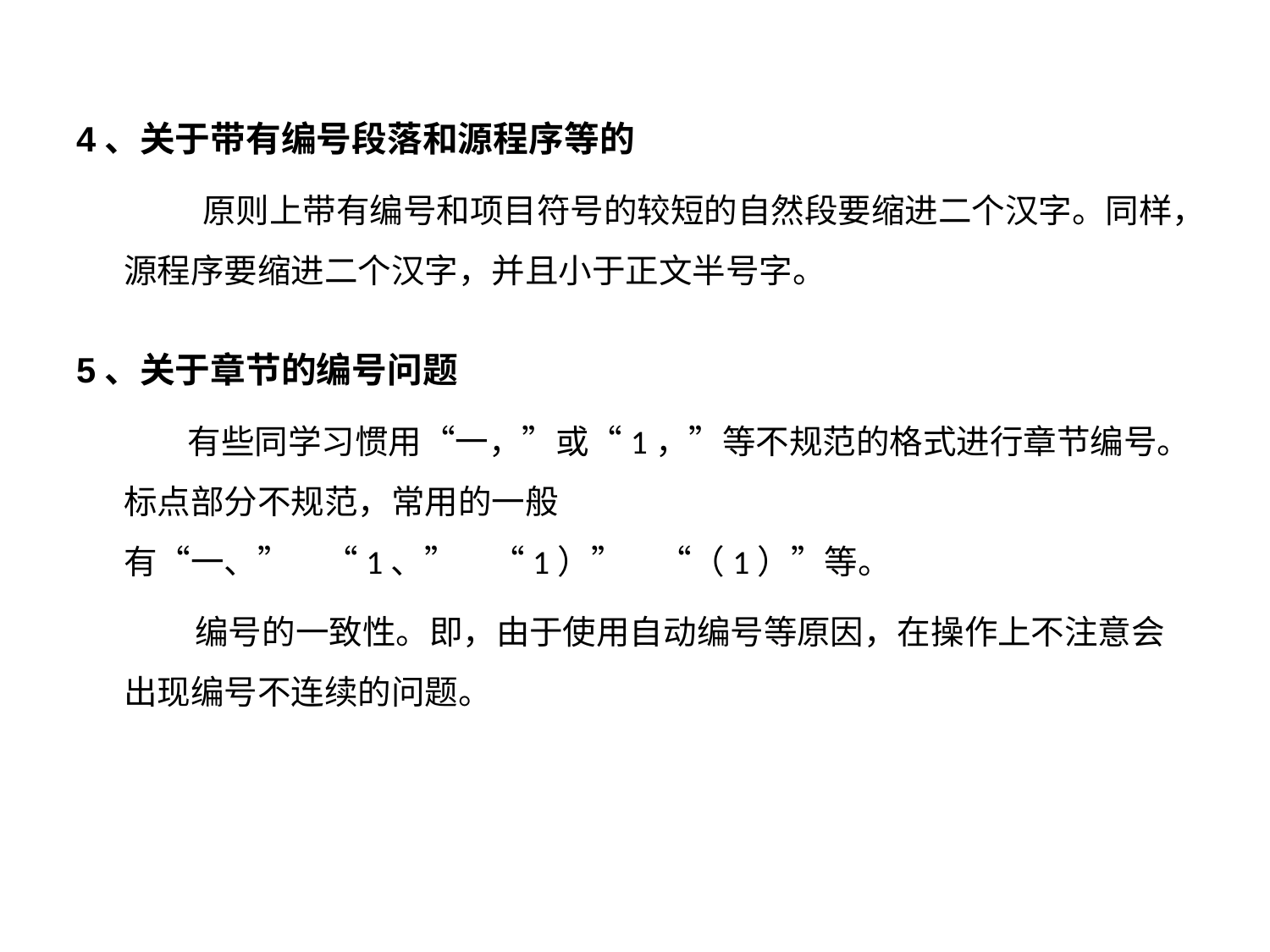

4、关于带有编号段落和源程序等的
                原则上带有编号和项目符号的较短的自然段要缩进二个汉字。同样，源程序要缩进二个汉字，并且小于正文半号字。

5、关于章节的编号问题
              有些同学习惯用“一，”或“1，”等不规范的格式进行章节编号。标点部分不规范，常用的一般有“一、”　“1、”　“1）”　“（1）”等。
               编号的一致性。即，由于使用自动编号等原因，在操作上不注意会出现编号不连续的问题。